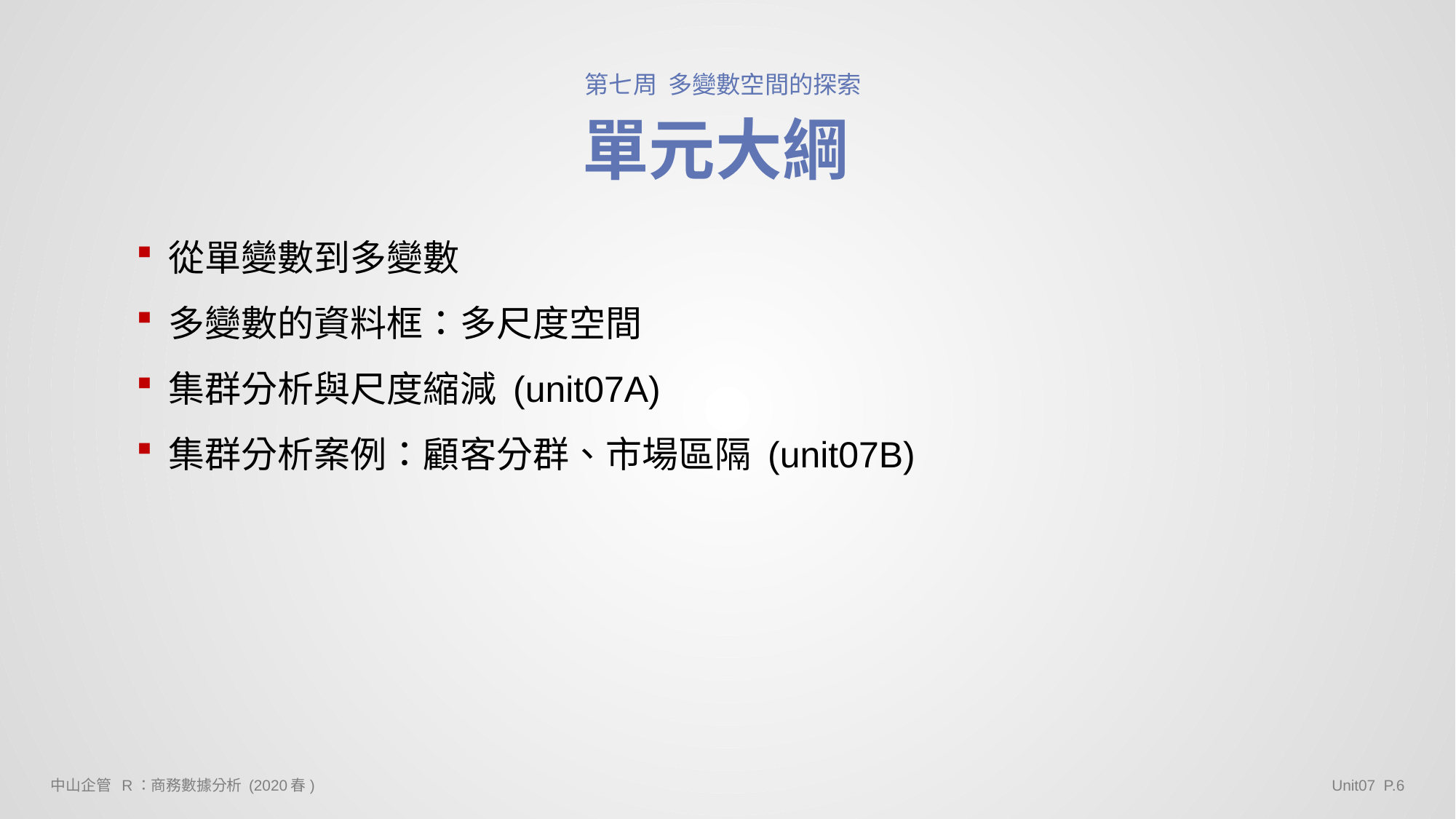

第七周  多變數空間的探索
單元大綱
從單變數到多變數
多變數的資料框：多尺度空間
集群分析與尺度縮減 (unit07A)
集群分析案例：顧客分群、市場區隔 (unit07B)